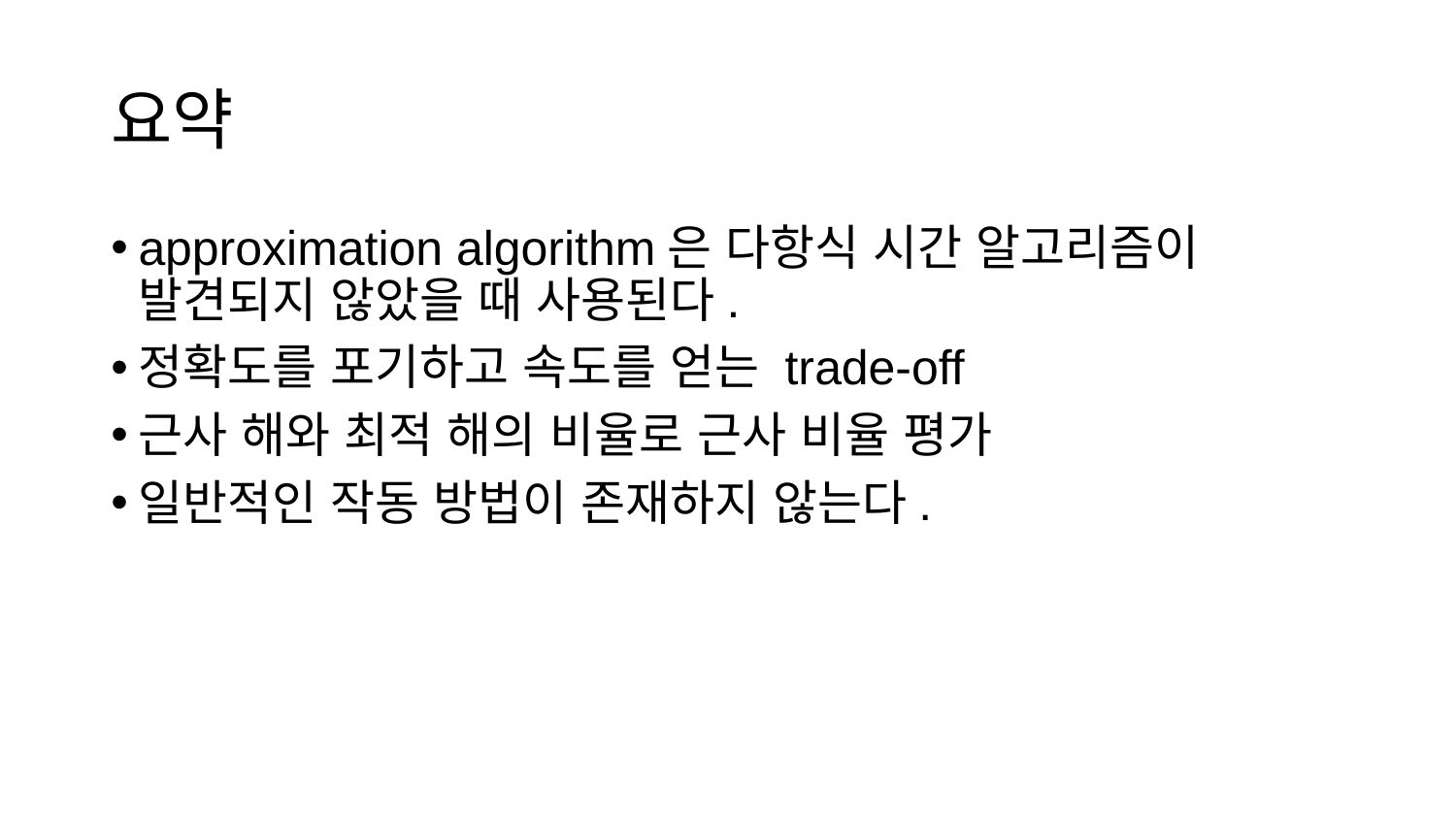

# 요약
approximation algorithm은 다항식 시간 알고리즘이 발견되지 않았을 때 사용된다.
정확도를 포기하고 속도를 얻는 trade-off
근사 해와 최적 해의 비율로 근사 비율 평가
일반적인 작동 방법이 존재하지 않는다.